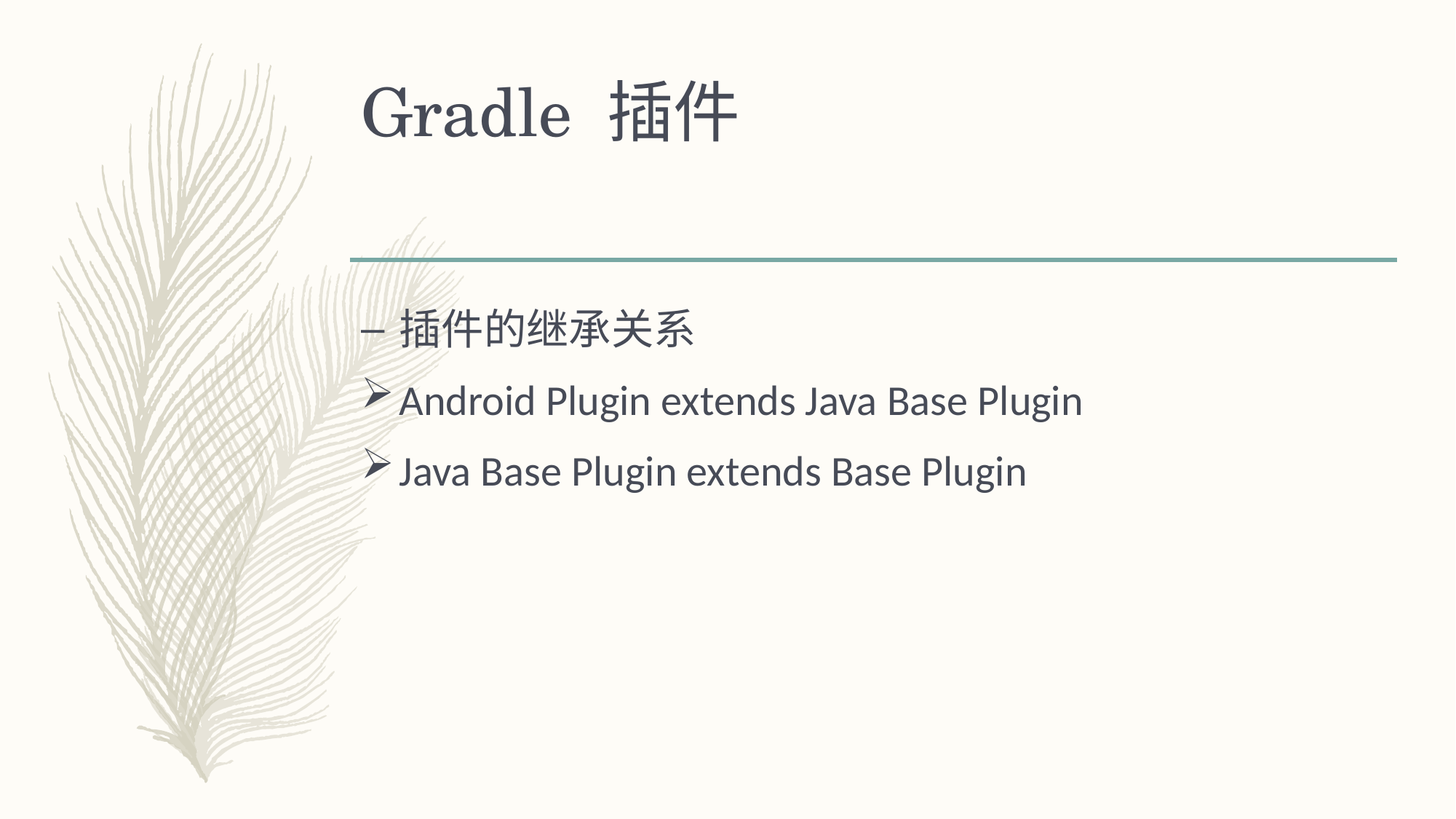

# Gradle 插件
插件的继承关系
Android Plugin extends Java Base Plugin
Java Base Plugin extends Base Plugin